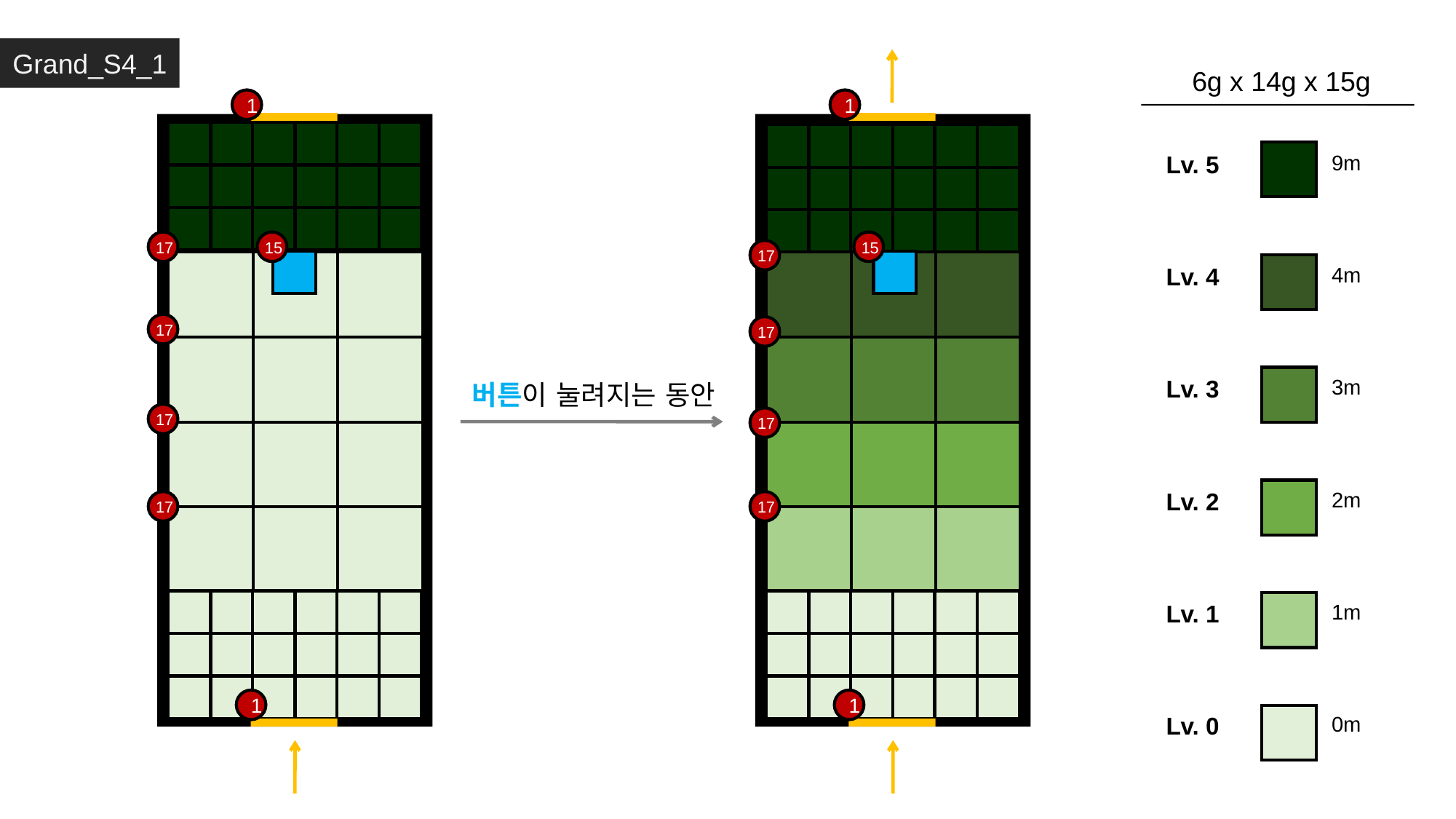

Grand_S4_1

6g x 14g x 15g
1
1

Lv. 5
9m

17

15

15

17

Lv. 4
4m

17

17

Lv. 3
3m
버튼이 눌려지는 동안

17

17

Lv. 2
2m

17

17

Lv. 1
1m

1
1
Lv. 0

0m

버튼 위치 수정